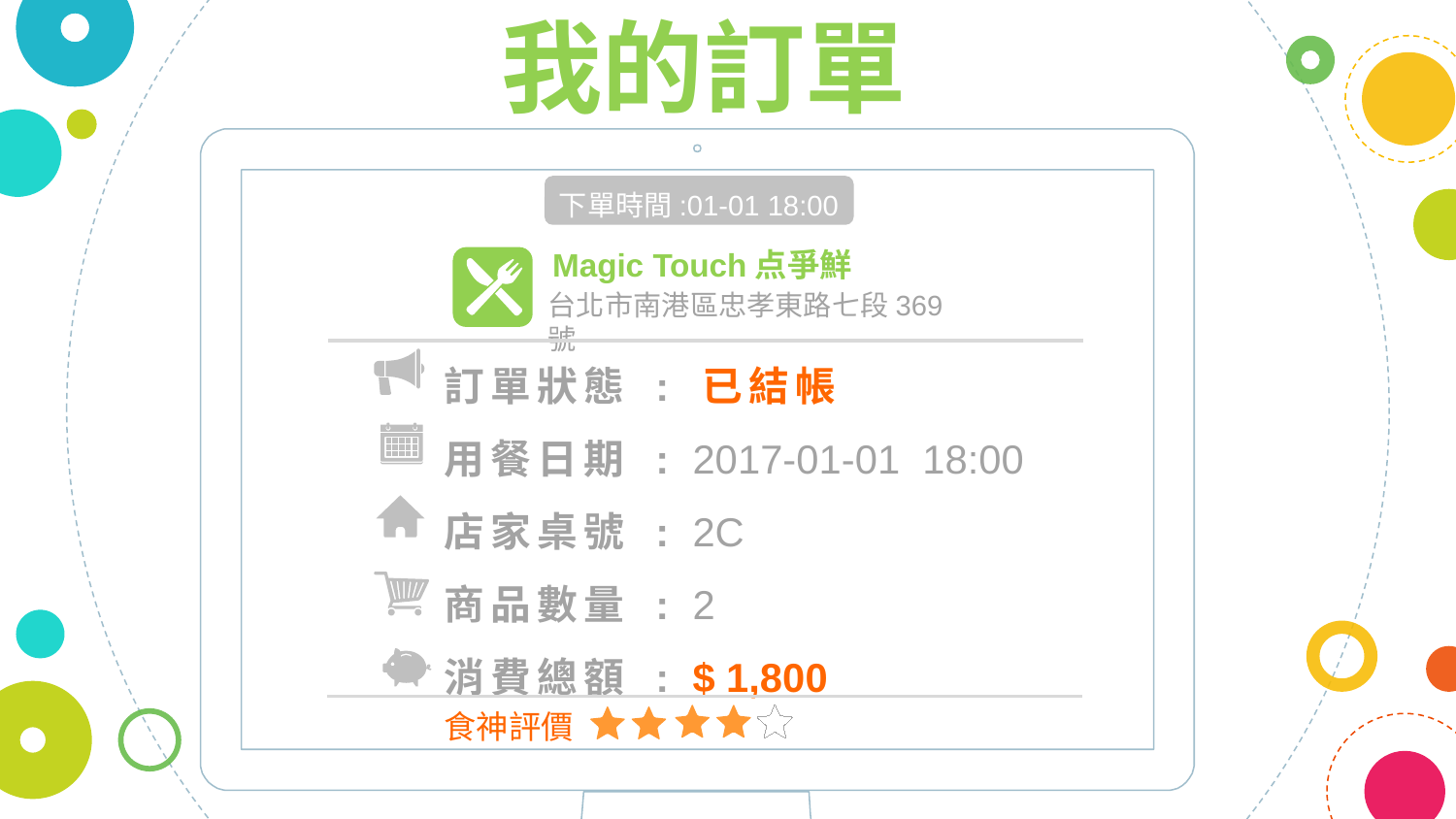

我的訂單

下單時間:01-01 18:00
Magic Touch点爭鮮

台北市南港區忠孝東路七段369號
訂單狀態 : 已結帳
用餐日期 : 2017-01-01  18:00
店家桌號 : 2C
商品數量 : 2
消費總額 : $ 1,800

食神評價